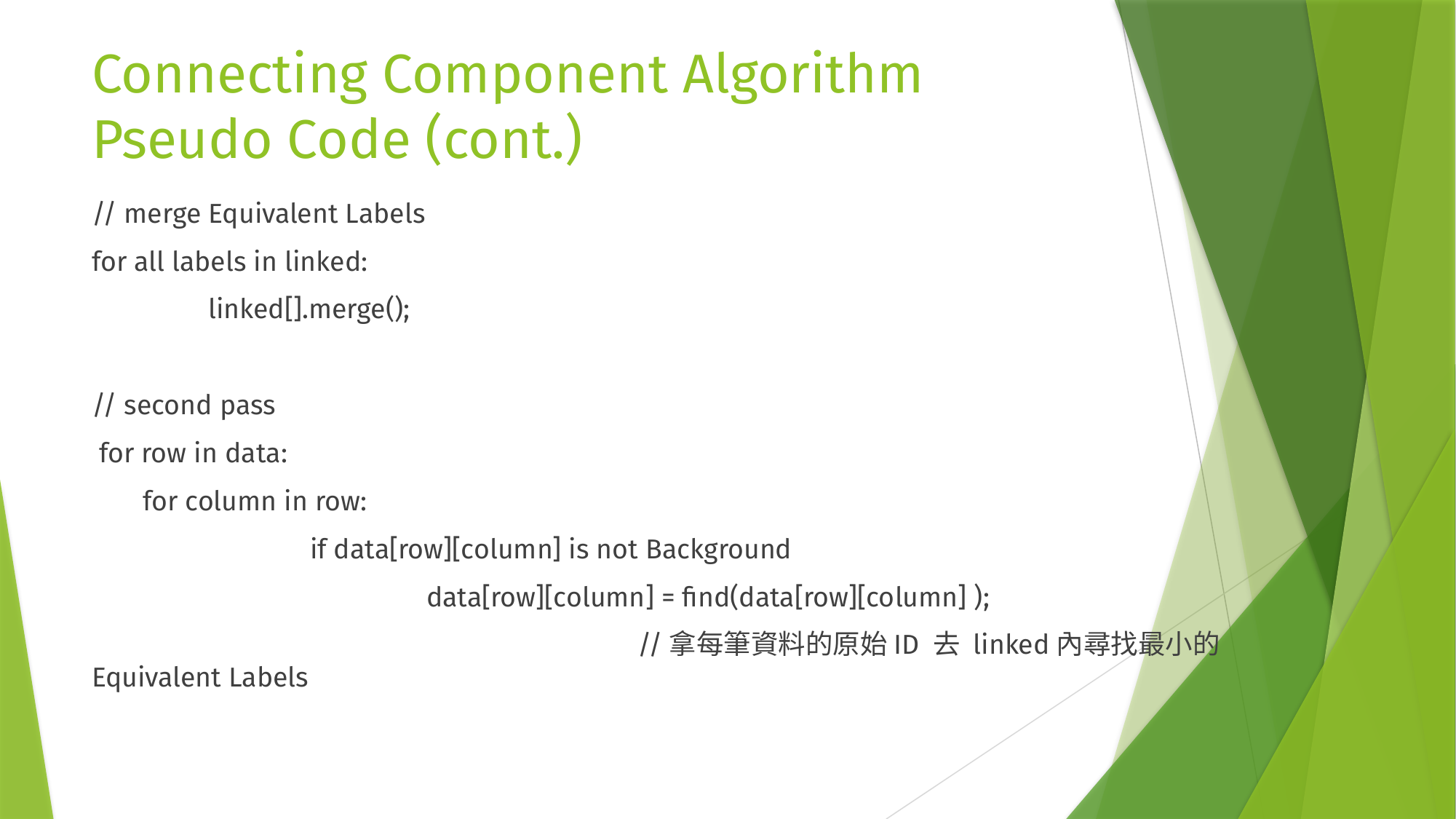

# Connecting Component Algorithm Pseudo Code (cont.)
// merge Equivalent Labels
for all labels in linked:
	 linked[].merge();

// second pass
 for row in data:
       for column in row:
		if data[row][column] is not Background
			 data[row][column] = find(data[row][column] );
					//拿每筆資料的原始ID 去 linked內尋找最小的 Equivalent Labels